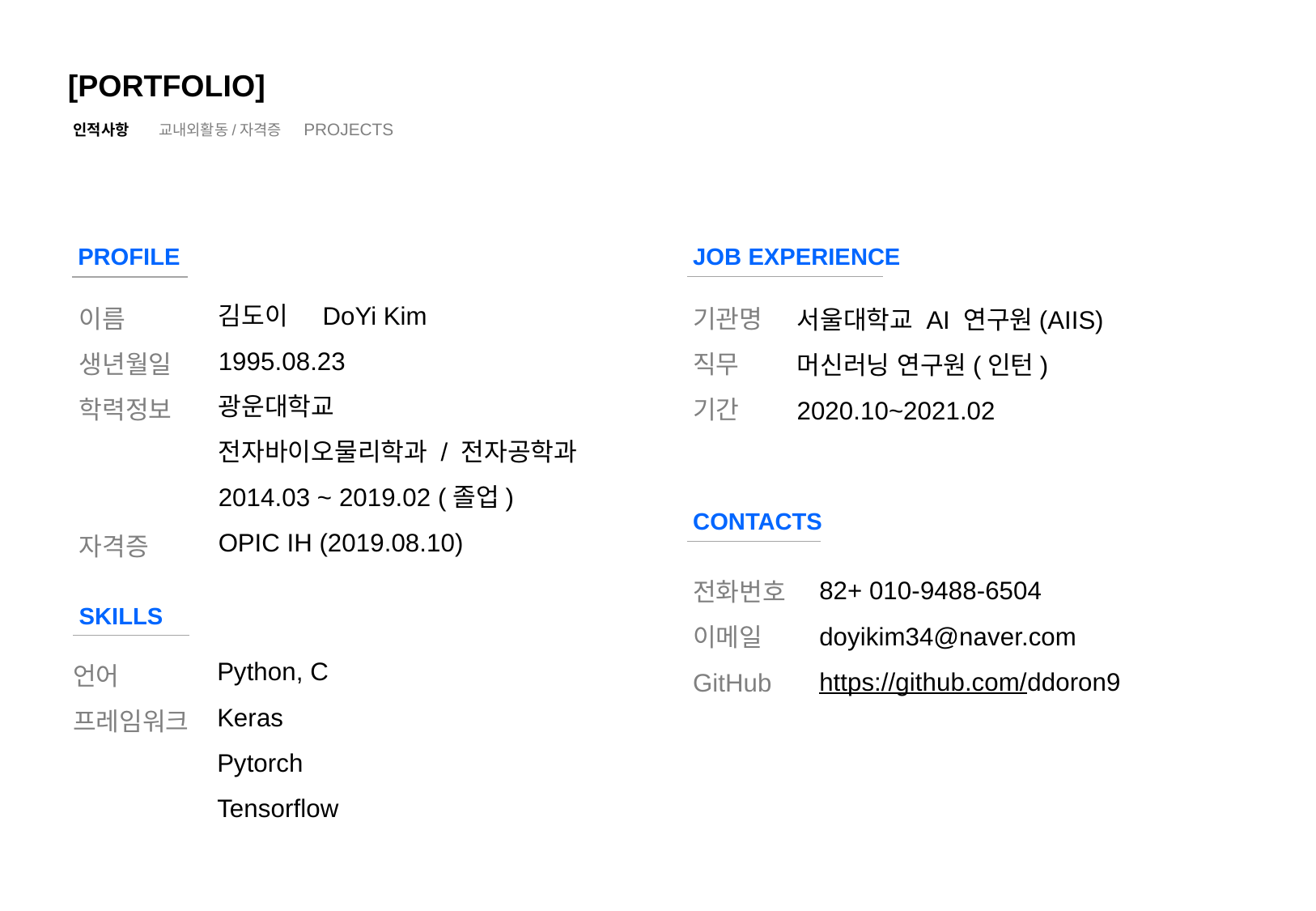

[PORTFOLIO]
PROJECTS
인적사항
교내외활동/자격증
JOB EXPERIENCE

PROFILE
김도이    DoYi Kim
1995.08.23
광운대학교
전자바이오물리학과 / 전자공학과
2014.03 ~ 2019.02 (졸업)
OPIC IH (2019.08.10)

이름
생년월일
학력정보

자격증

기관명
직무
기간
서울대학교 AI 연구원(AIIS)
머신러닝 연구원(인턴)
2020.10~2021.02
CONTACTS
82+ 010-9488-6504
doyikim34@naver.com
https://github.com/ddoron9
전화번호
이메일
GitHub

SKILLS
Python, C
Keras
Pytorch
Tensorflow
언어
프레임워크